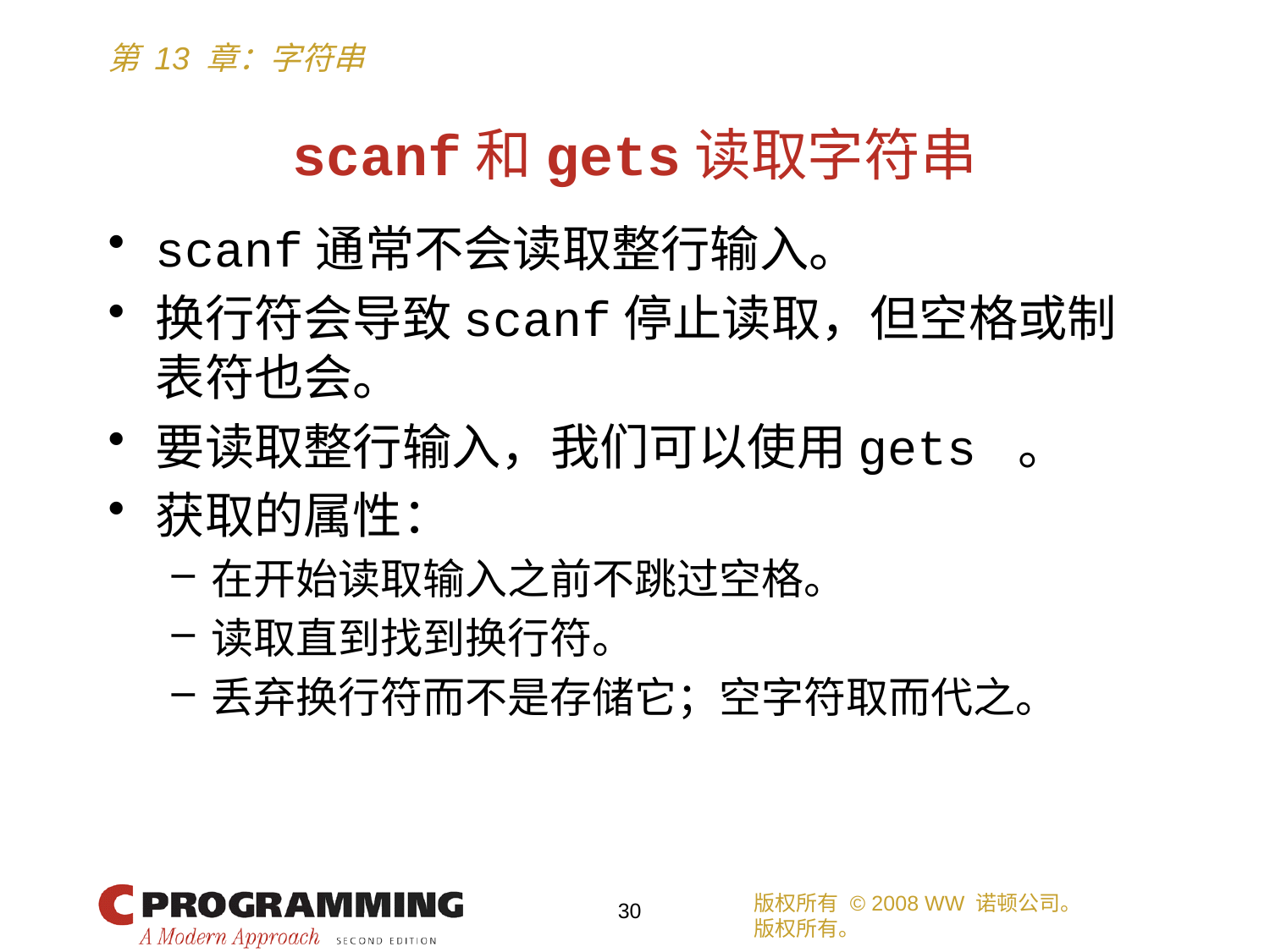

# scanf和gets读取字符串
scanf通常不会读取整行输入。
换行符会导致scanf停止读取，但空格或制表符也会。
要读取整行输入，我们可以使用gets 。
获取的属性：
在开始读取输入之前不跳过空格。
读取直到找到换行符。
丢弃换行符而不是存储它；空字符取而代之。
版权所有 © 2008 WW 诺顿公司。
版权所有。
30